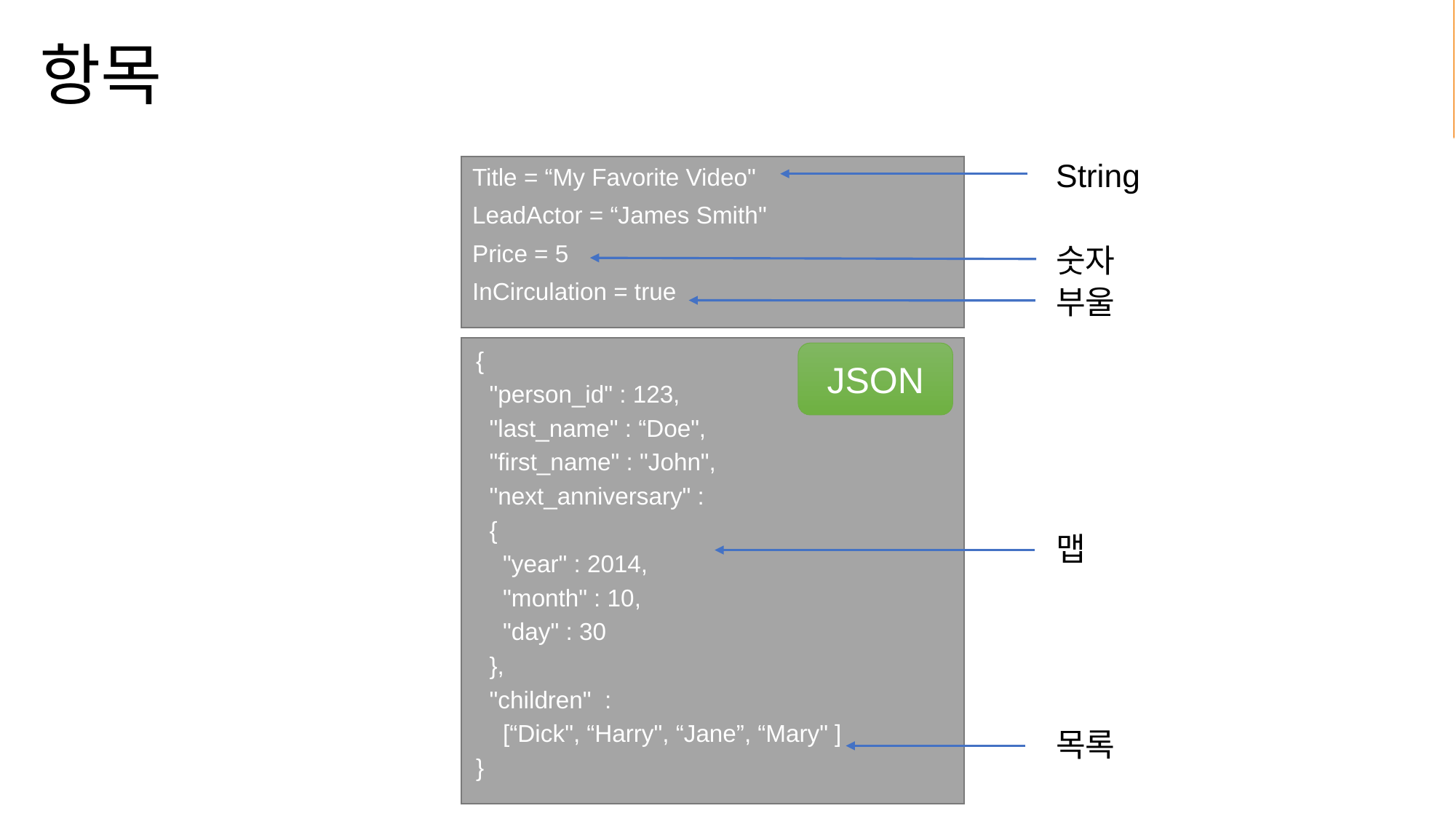

# 항목
String
Title = “My Favorite Video"
LeadActor = “James Smith"
Price = 5
InCirculation = true
숫자
부울
{
  "person_id" : 123,
  "last_name" : “Doe",
  "first_name" : "John",
  "next_anniversary" :
  {
    "year" : 2014,
    "month" : 10,
    "day" : 30
  },
  "children"  :
    [“Dick", “Harry", “Jane”, “Mary" ]
}
JSON
맵
목록